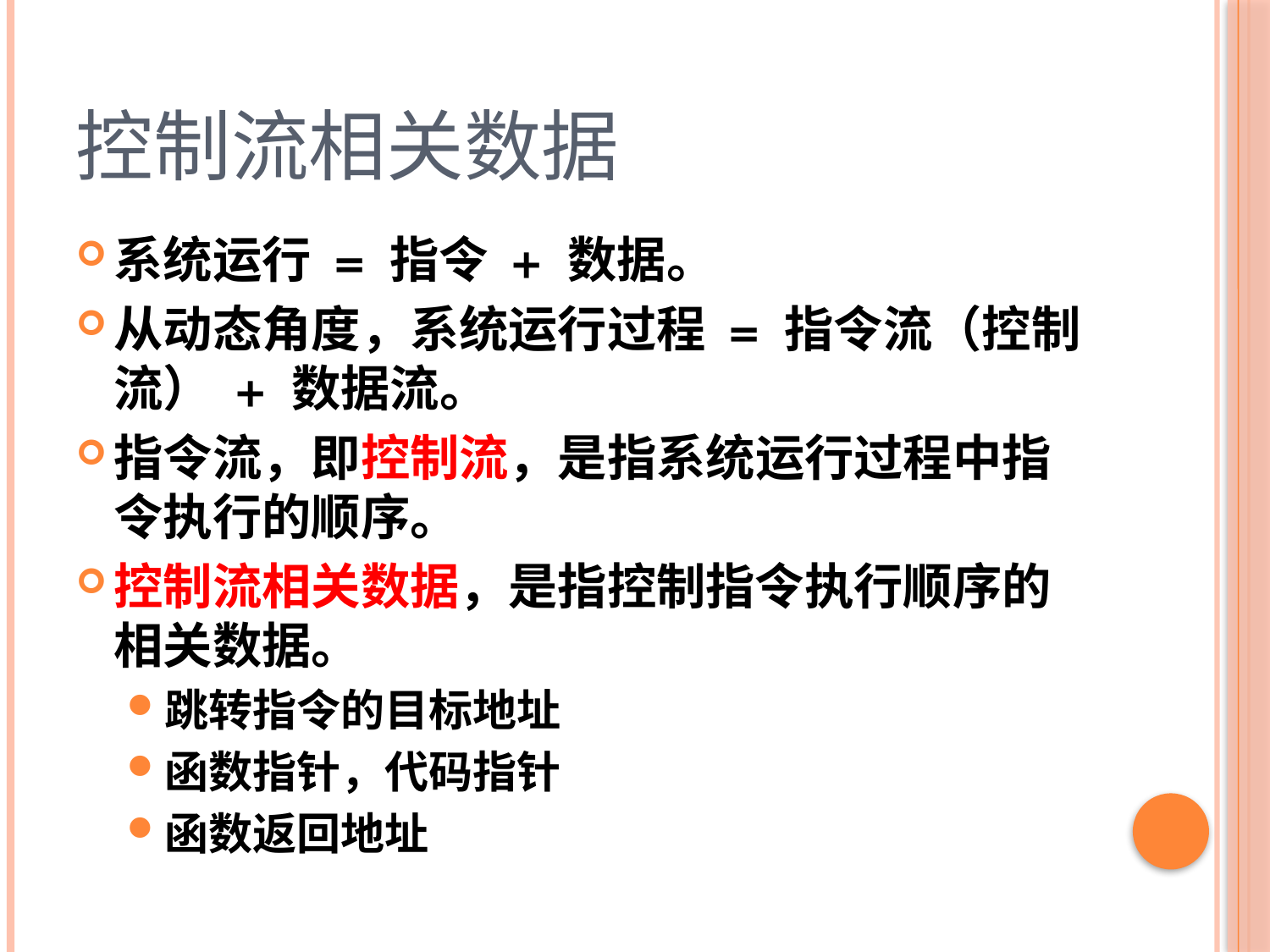

# 控制流相关数据
系统运行 = 指令 + 数据。
从动态角度，系统运行过程 = 指令流（控制流） + 数据流。
指令流，即控制流，是指系统运行过程中指令执行的顺序。
控制流相关数据，是指控制指令执行顺序的相关数据。
跳转指令的目标地址
函数指针，代码指针
函数返回地址